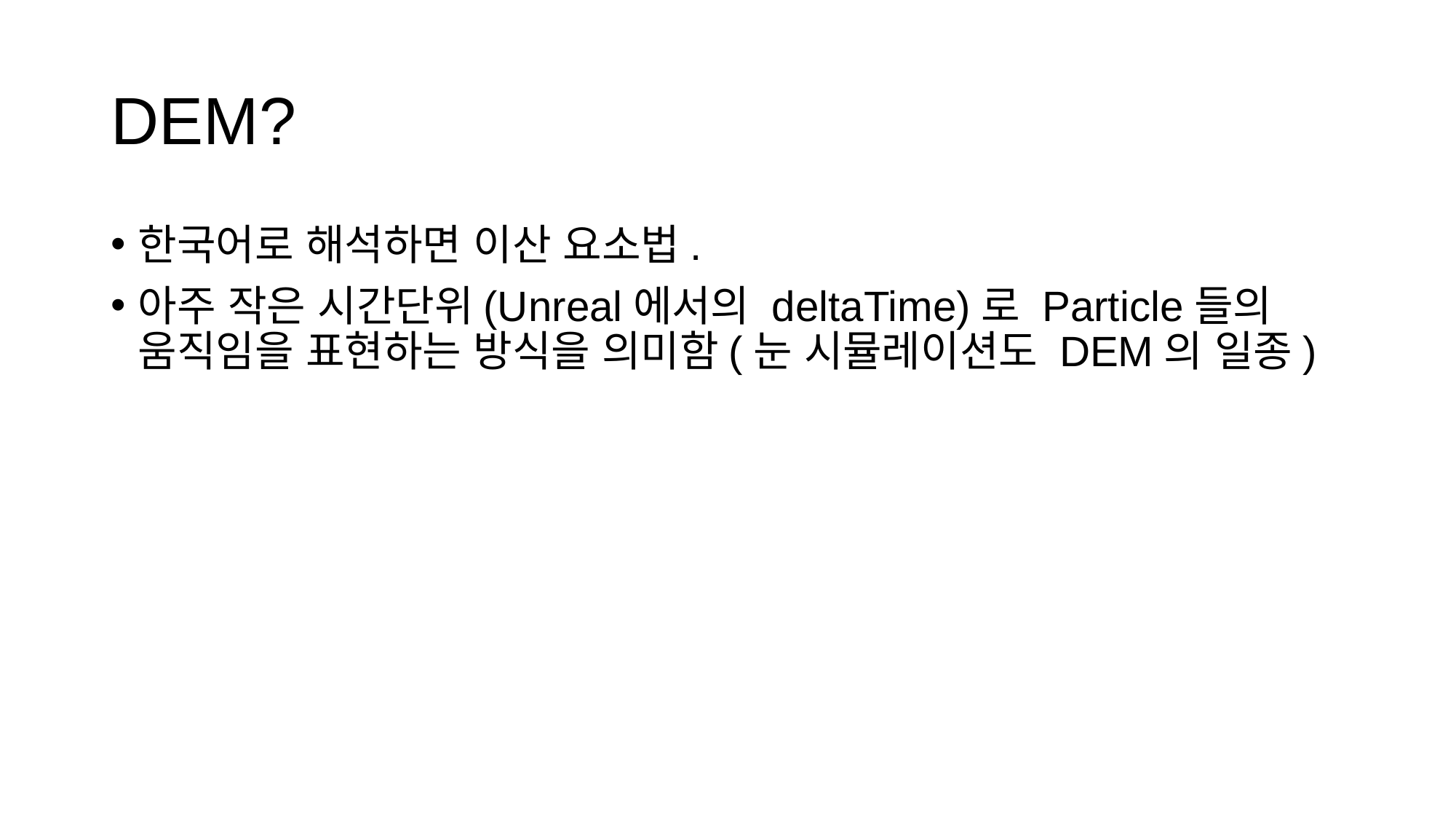

# DEM?
한국어로 해석하면 이산 요소법.
아주 작은 시간단위(Unreal에서의 deltaTime)로 Particle들의 움직임을 표현하는 방식을 의미함(눈 시뮬레이션도 DEM의 일종)